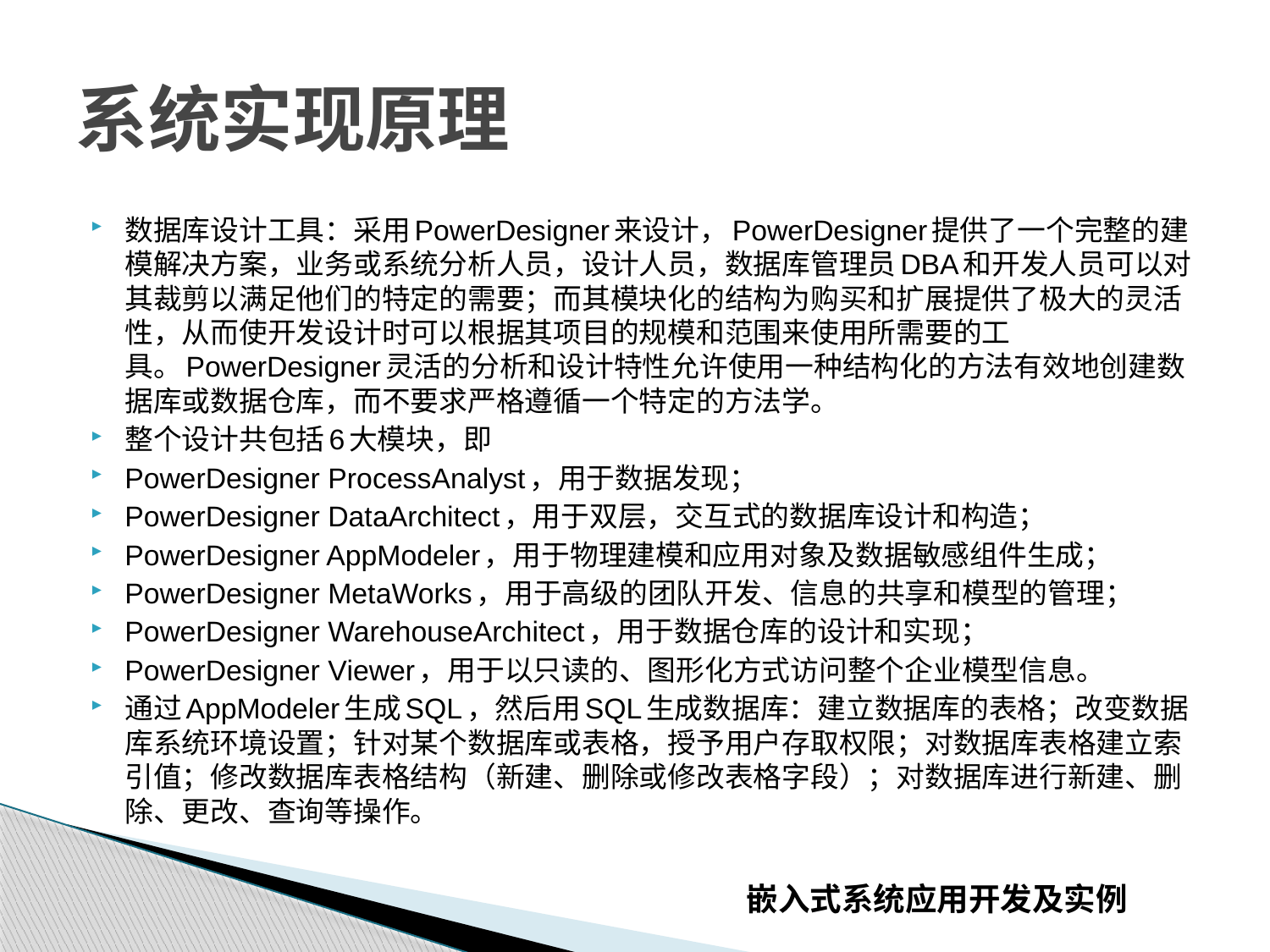

# 系统实现原理
数据库设计工具：采用PowerDesigner来设计，PowerDesigner提供了一个完整的建模解决方案，业务或系统分析人员，设计人员，数据库管理员DBA和开发人员可以对其裁剪以满足他们的特定的需要；而其模块化的结构为购买和扩展提供了极大的灵活性，从而使开发设计时可以根据其项目的规模和范围来使用所需要的工具。PowerDesigner灵活的分析和设计特性允许使用一种结构化的方法有效地创建数据库或数据仓库，而不要求严格遵循一个特定的方法学。
整个设计共包括6大模块，即
PowerDesigner ProcessAnalyst，用于数据发现；
PowerDesigner DataArchitect，用于双层，交互式的数据库设计和构造；
PowerDesigner AppModeler，用于物理建模和应用对象及数据敏感组件生成；
PowerDesigner MetaWorks，用于高级的团队开发、信息的共享和模型的管理；
PowerDesigner WarehouseArchitect，用于数据仓库的设计和实现；
PowerDesigner Viewer，用于以只读的、图形化方式访问整个企业模型信息。
通过AppModeler生成SQL，然后用SQL生成数据库：建立数据库的表格；改变数据库系统环境设置；针对某个数据库或表格，授予用户存取权限；对数据库表格建立索引值；修改数据库表格结构（新建、删除或修改表格字段）；对数据库进行新建、删除、更改、查询等操作。

嵌入式系统应用开发及实例